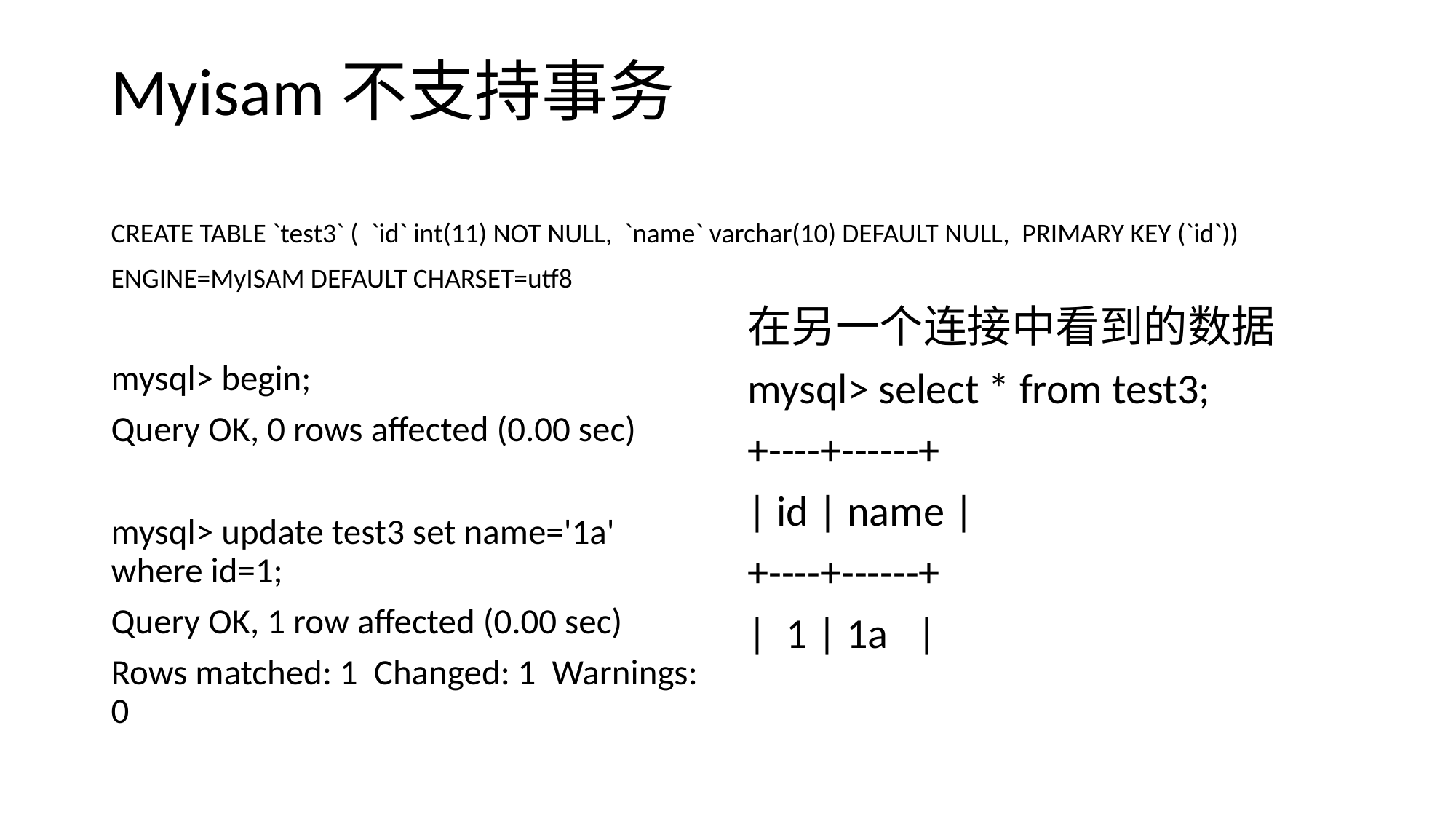

# Myisam不支持事务
CREATE TABLE `test3` (  `id` int(11) NOT NULL,  `name` varchar(10) DEFAULT NULL,  PRIMARY KEY (`id`))
ENGINE=MyISAM DEFAULT CHARSET=utf8

mysql> begin;
Query OK, 0 rows affected (0.00 sec)

mysql> update test3 set name='1a' where id=1;
Query OK, 1 row affected (0.00 sec)
Rows matched: 1  Changed: 1  Warnings: 0
在另一个连接中看到的数据
mysql> select * from test3;
+----+------+
| id | name |
+----+------+
|  1 | 1a   |